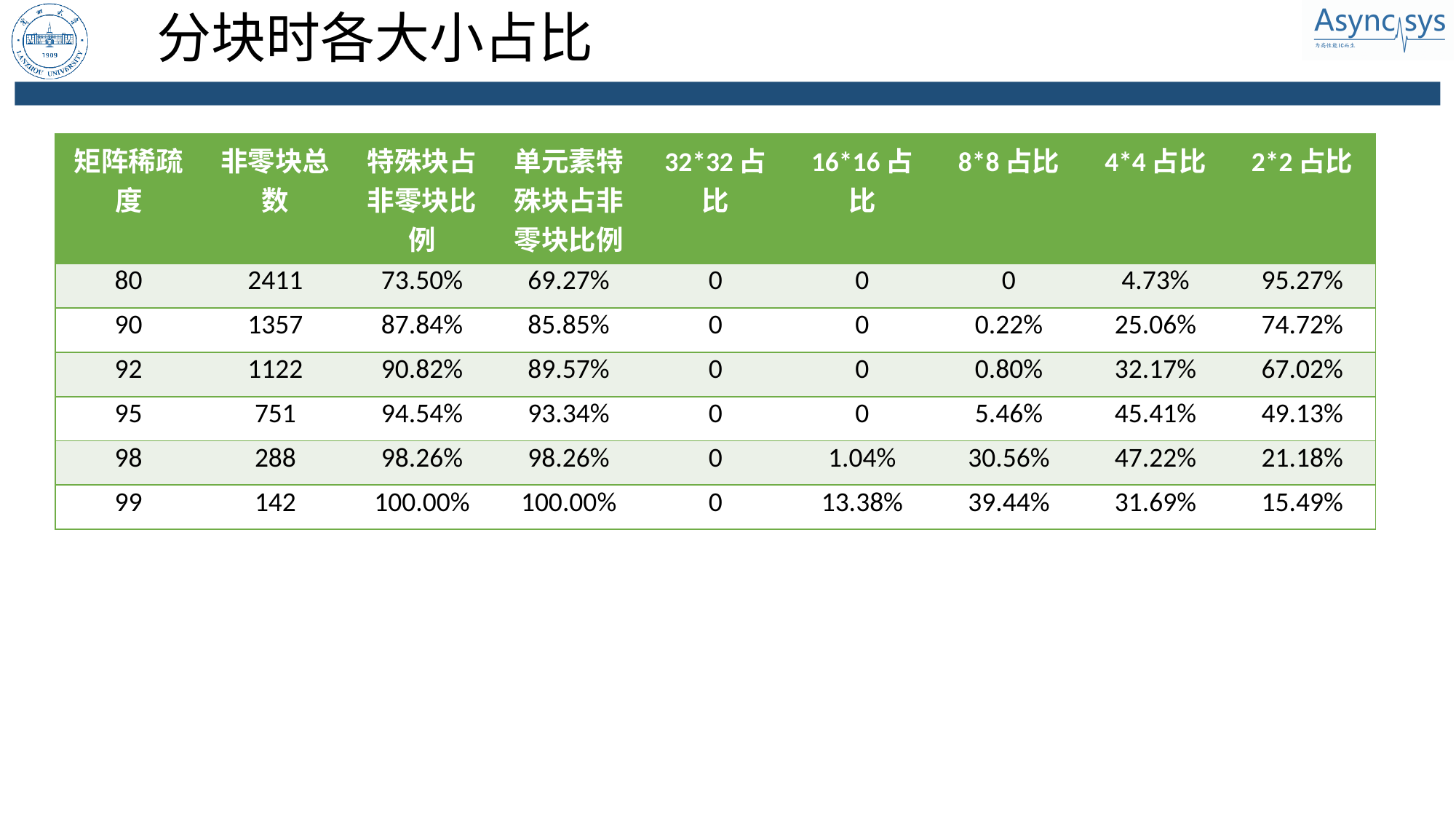

# 分块时各大小占比
| 矩阵稀疏度 | 非零块总数 | 特殊块占非零块比例 | 单元素特殊块占非零块比例 | 32\*32占比 | 16\*16占比 | 8\*8占比 | 4\*4占比 | 2\*2占比 |
| --- | --- | --- | --- | --- | --- | --- | --- | --- |
| 80 | 2411 | 73.50% | 69.27% | 0 | 0 | 0 | 4.73% | 95.27% |
| 90 | 1357 | 87.84% | 85.85% | 0 | 0 | 0.22% | 25.06% | 74.72% |
| 92 | 1122 | 90.82% | 89.57% | 0 | 0 | 0.80% | 32.17% | 67.02% |
| 95 | 751 | 94.54% | 93.34% | 0 | 0 | 5.46% | 45.41% | 49.13% |
| 98 | 288 | 98.26% | 98.26% | 0 | 1.04% | 30.56% | 47.22% | 21.18% |
| 99 | 142 | 100.00% | 100.00% | 0 | 13.38% | 39.44% | 31.69% | 15.49% |